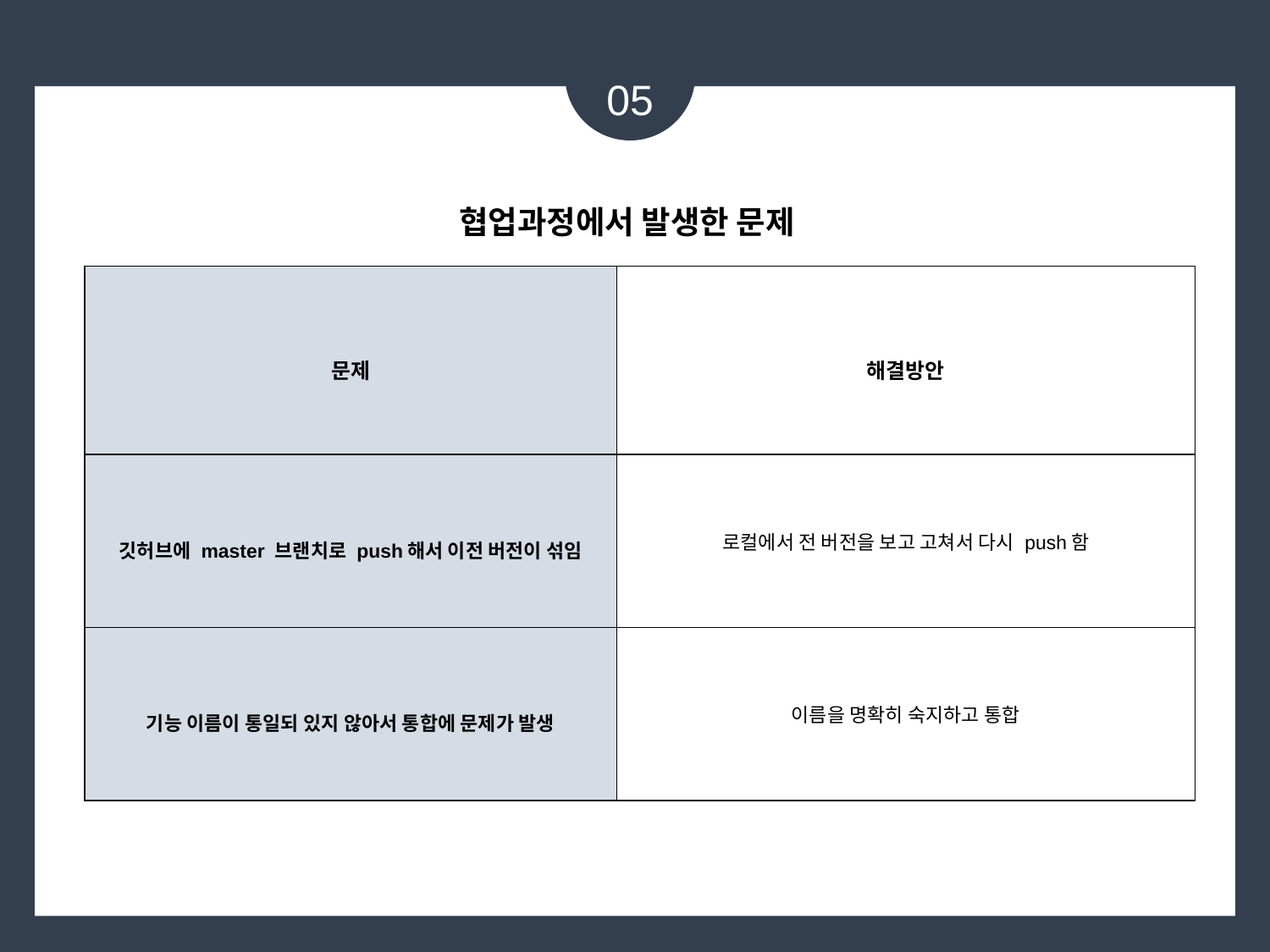

05

협업과정에서 발생한 문제
| 문제 | 해결방안 |
| --- | --- |
| 깃허브에 master 브랜치로 push해서 이전 버전이 섞임 | 로컬에서 전 버전을 보고 고쳐서 다시 push함 |
| 기능 이름이 통일되 있지 않아서 통합에 문제가 발생 | 이름을 명확히 숙지하고 통합 |